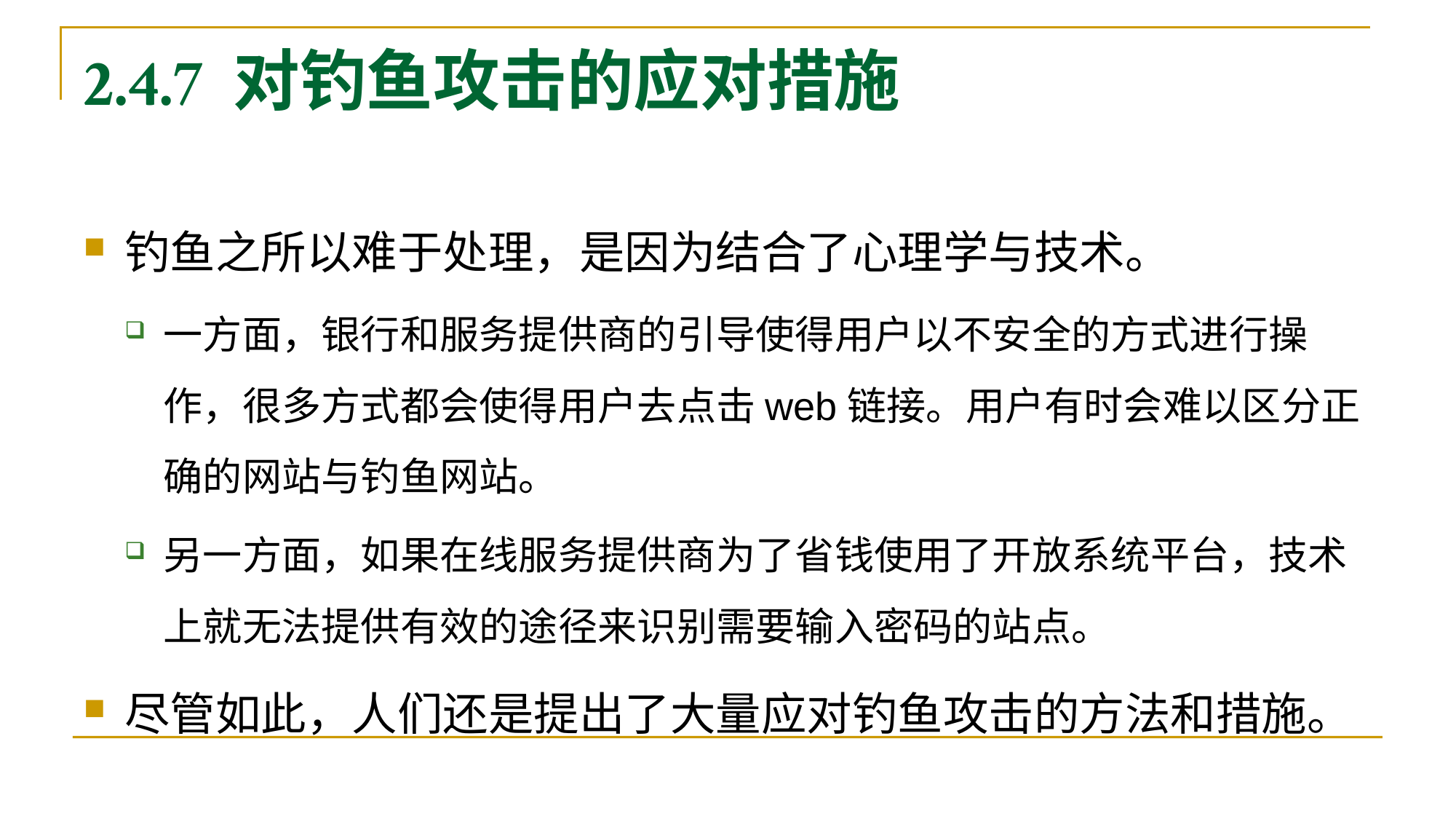

# 2.4.7 对钓鱼攻击的应对措施
钓鱼之所以难于处理，是因为结合了心理学与技术。
一方面，银行和服务提供商的引导使得用户以不安全的方式进行操作，很多方式都会使得用户去点击web链接。用户有时会难以区分正确的网站与钓鱼网站。
另一方面，如果在线服务提供商为了省钱使用了开放系统平台，技术上就无法提供有效的途径来识别需要输入密码的站点。
尽管如此，人们还是提出了大量应对钓鱼攻击的方法和措施。